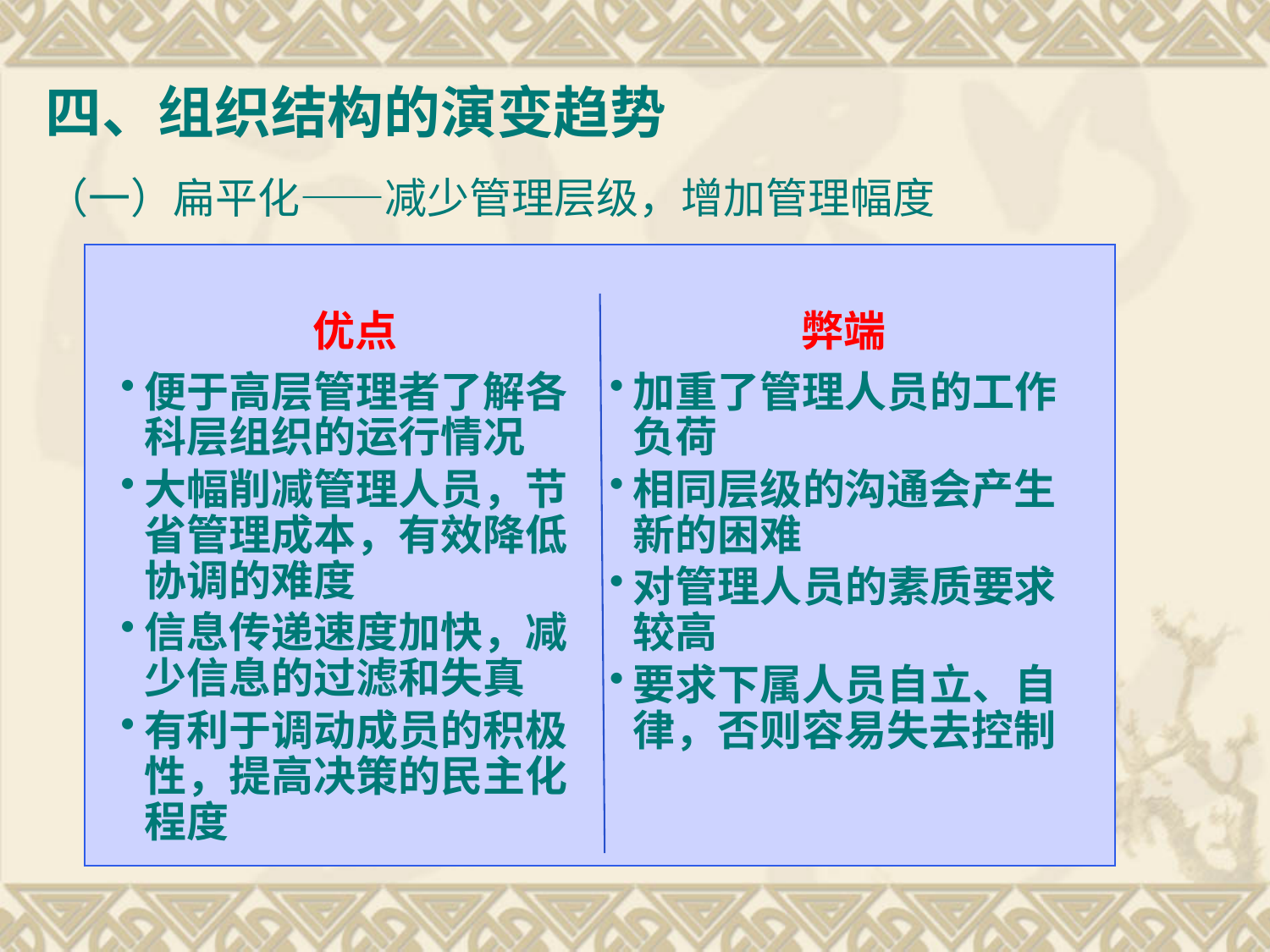

四、组织结构的演变趋势
（一）扁平化——减少管理层级，增加管理幅度

优点
便于高层管理者了解各科层组织的运行情况
大幅削减管理人员，节省管理成本，有效降低协调的难度
信息传递速度加快，减少信息的过滤和失真
有利于调动成员的积极性，提高决策的民主化程度
弊端
加重了管理人员的工作负荷
相同层级的沟通会产生新的困难
对管理人员的素质要求较高
要求下属人员自立、自律，否则容易失去控制